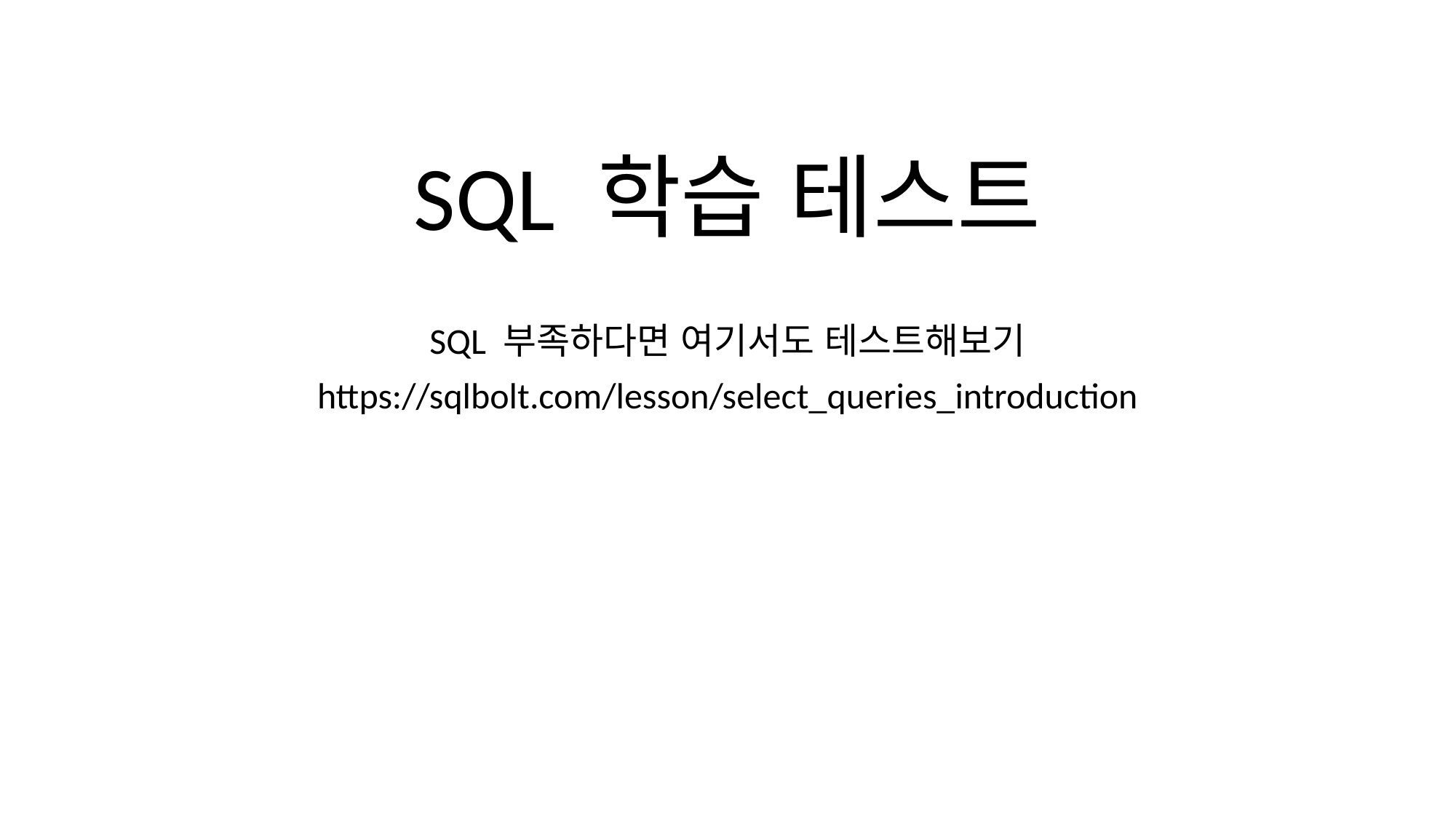

# SQL 학습 테스트
SQL 부족하다면 여기서도 테스트해보기
https://sqlbolt.com/lesson/select_queries_introduction